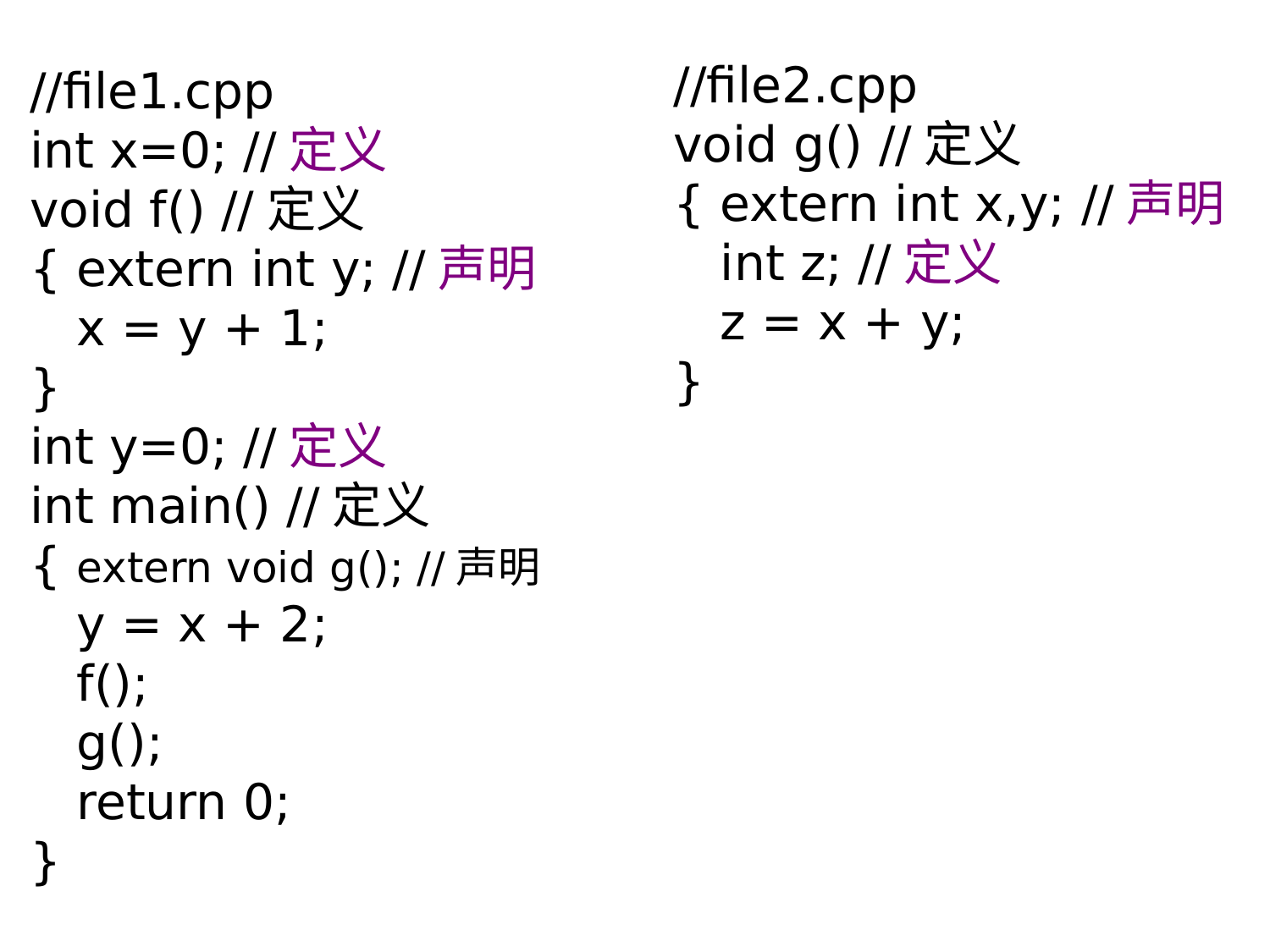

//file2.cpp
void g() //定义
{ extern int x,y; //声明
   int z; //定义
   z = x + y;
}
//file1.cpp
int x=0; //定义
void f() //定义
{ extern int y; //声明
   x = y + 1;
}
int y=0; //定义
int main() //定义
{ extern void g(); //声明
   y = x + 2;
   f();
   g();
   return 0;
}